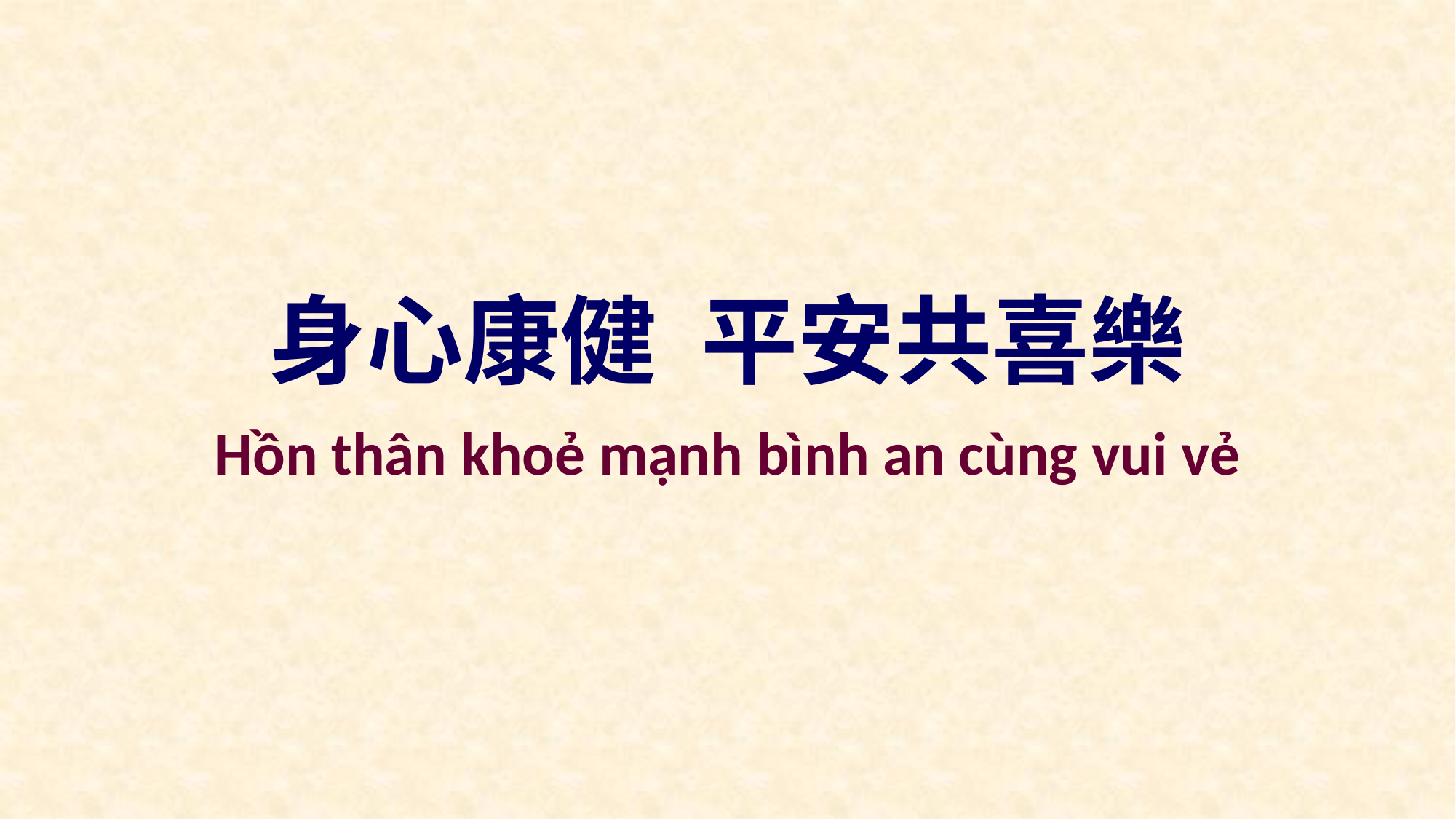

身心康健  平安共喜樂
Hồn thân khoẻ mạnh bình an cùng vui vẻ